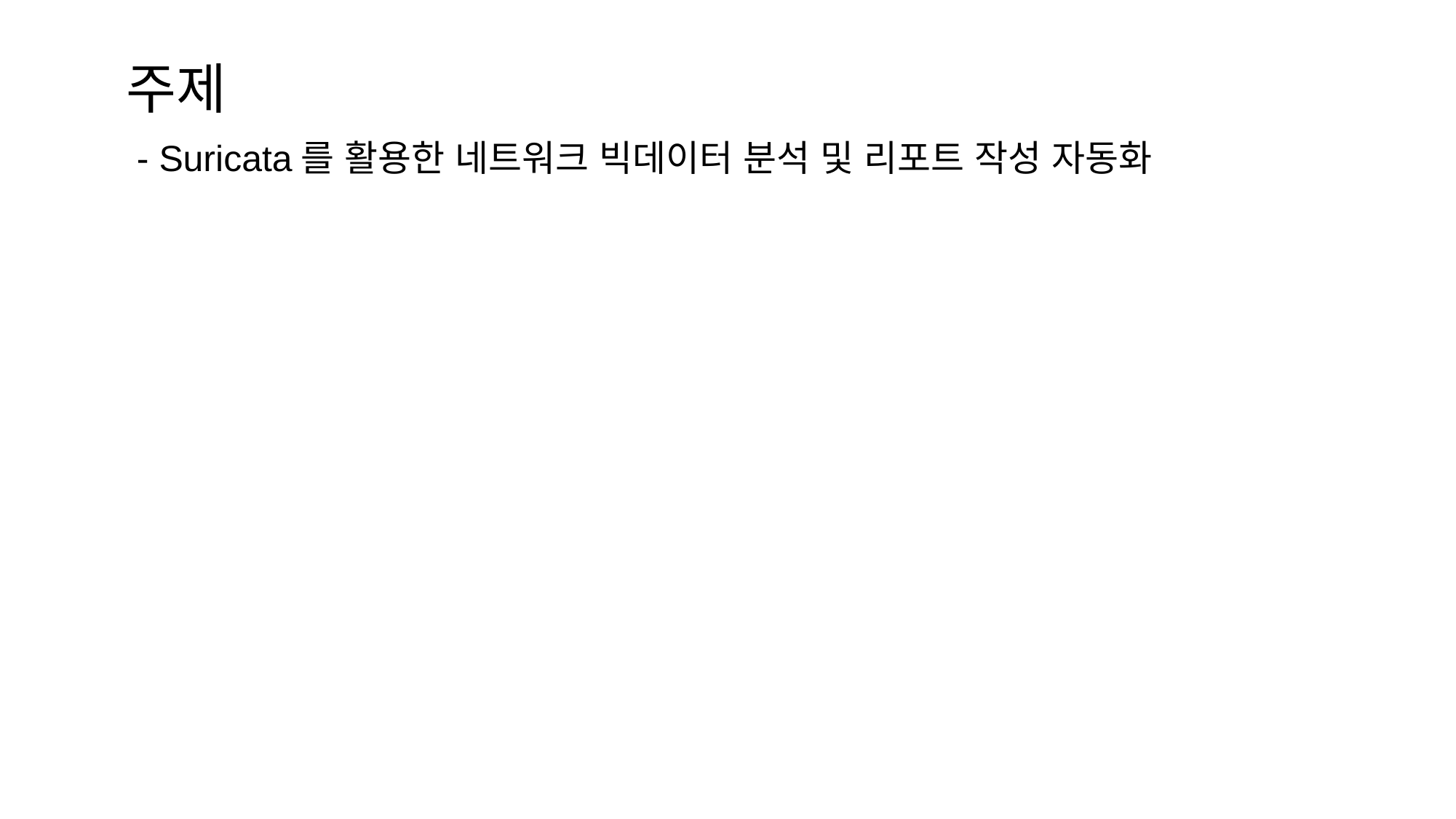

# 주제
 - Suricata를 활용한 네트워크 빅데이터 분석 및 리포트 작성 자동화